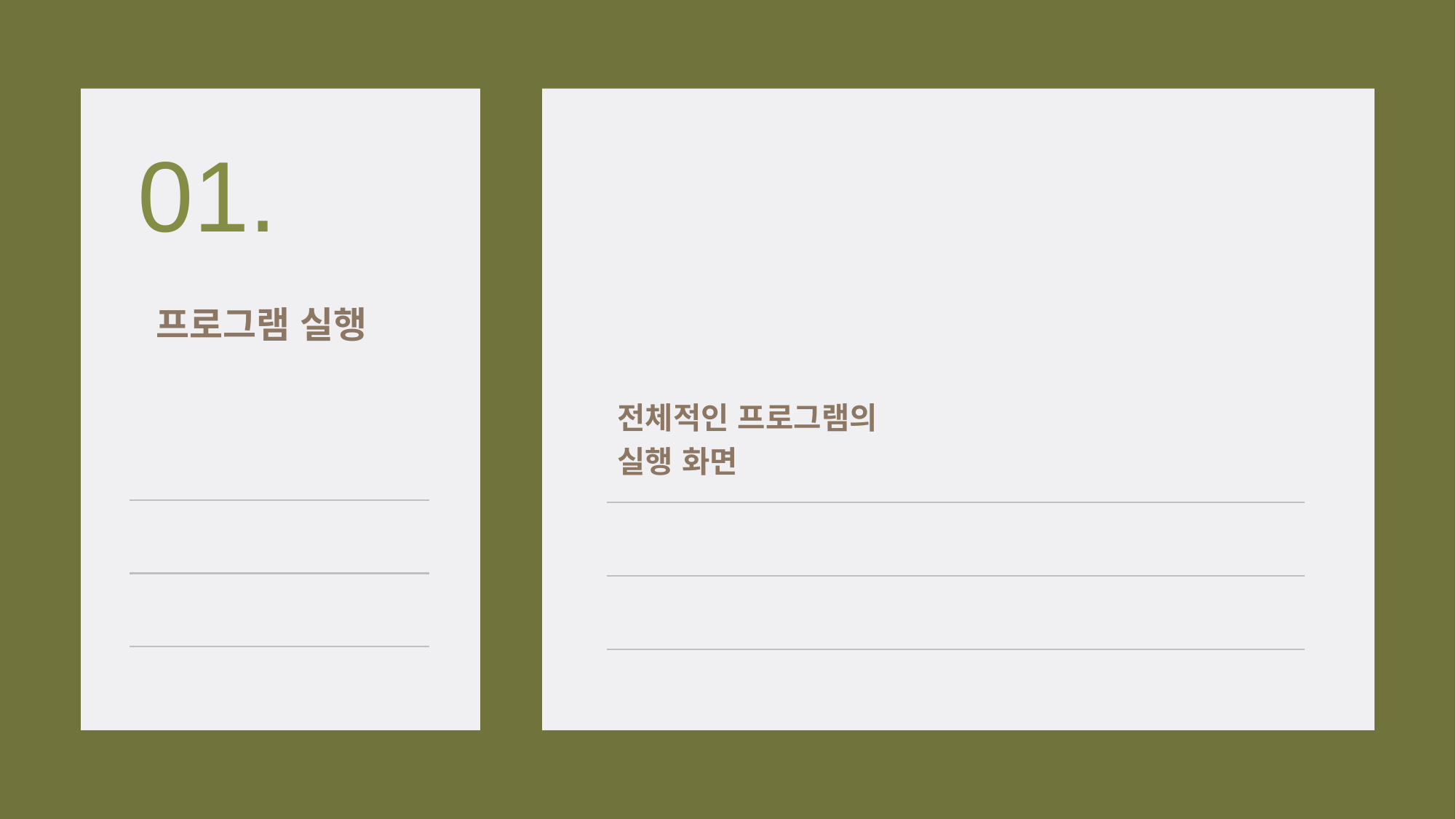

01.
프로그램 실행
전체적인 프로그램의 실행 화면